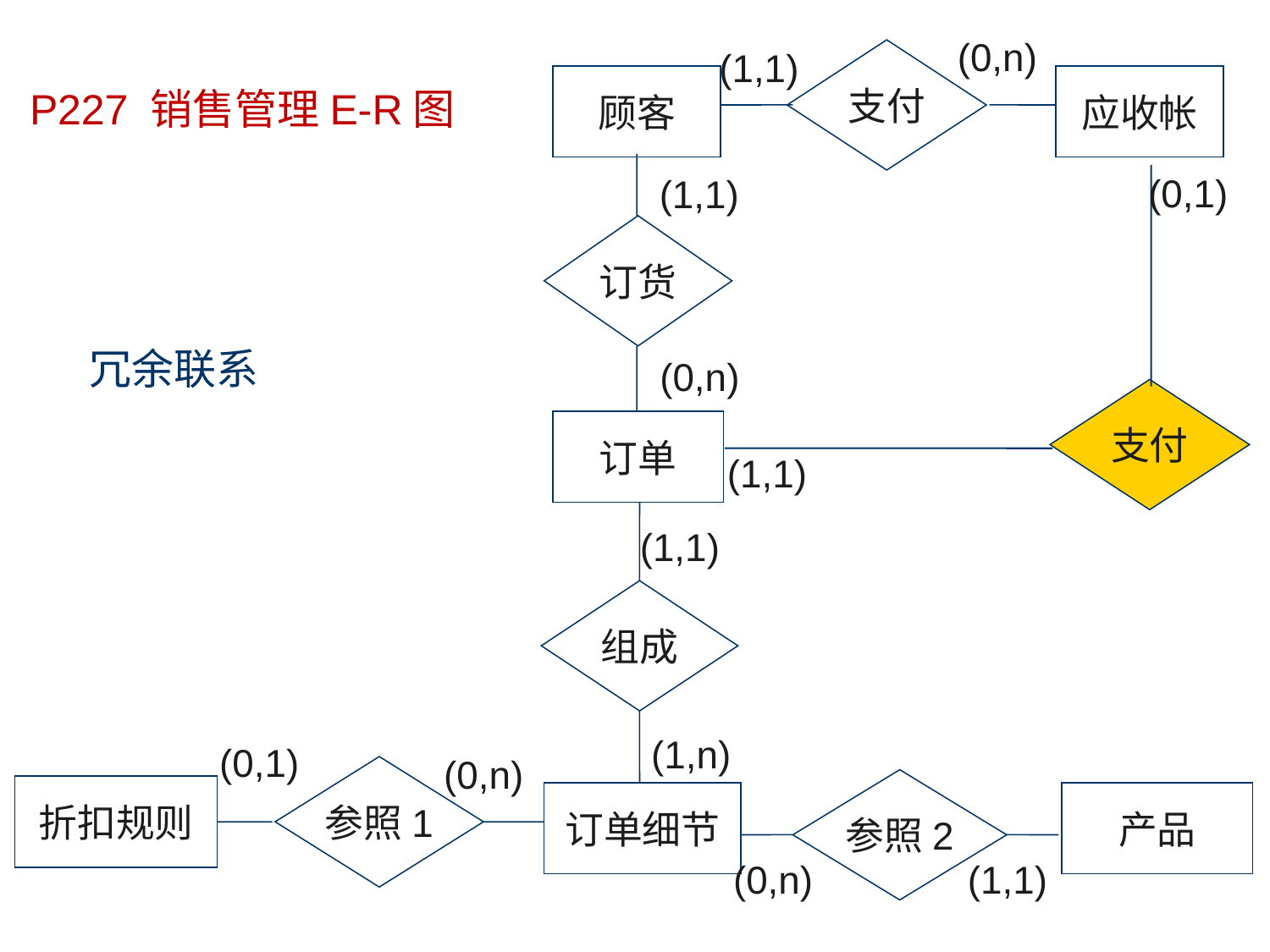

(0,n)
 (1,1)
支付
顾客
应收帐
P227 销售管理E-R图

(0,1)
(1,1)

订货
冗余联系

(0,n)
支付
订单
(1,1)

(1,1)
组成

(1,n)
(0,1)
(0,n)
参照1
参照2
折扣规则
订单细节
产品

(0,n)
(1,1)